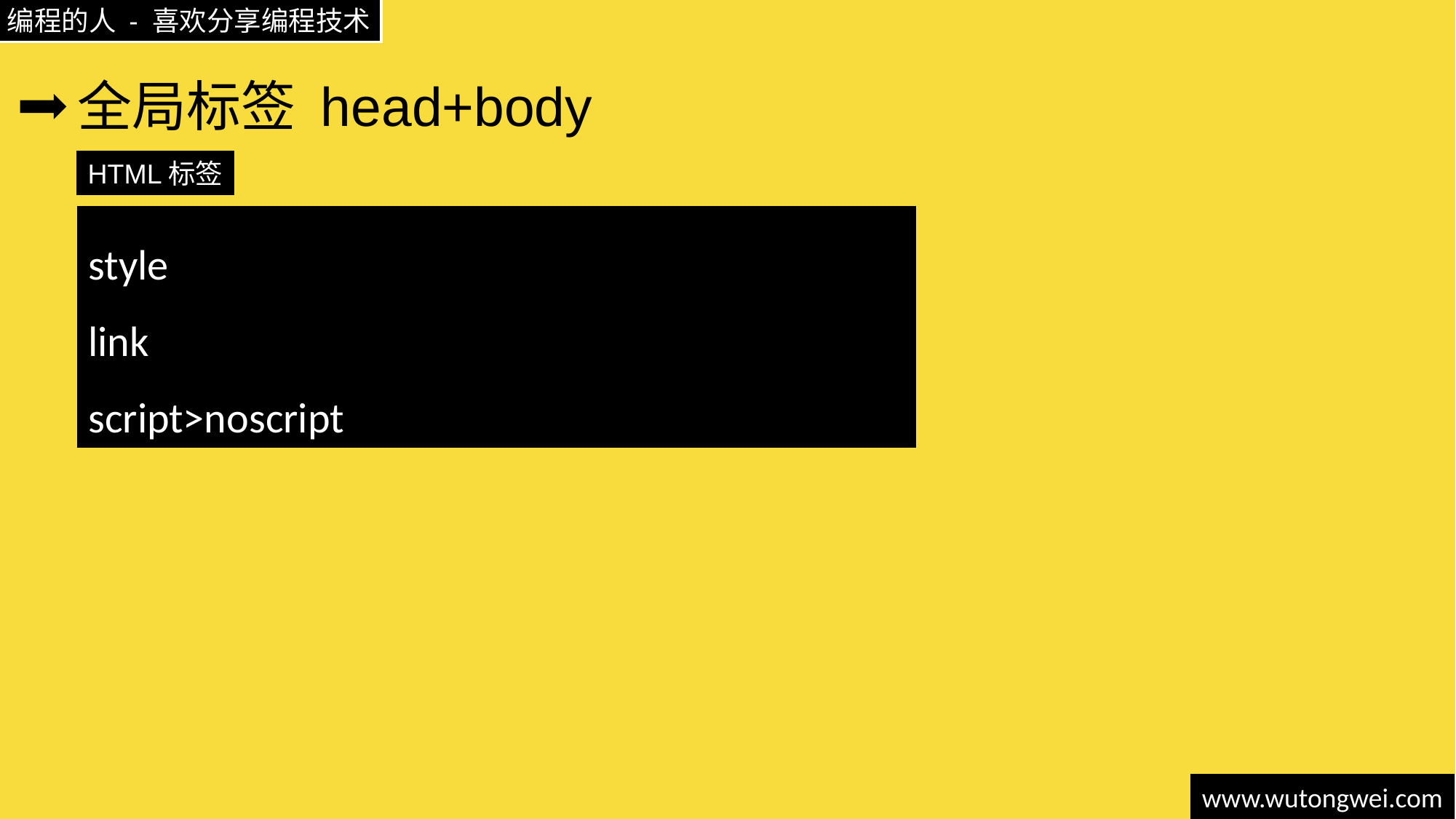

# 全局标签 head+body
HTML标签
style
link
script>noscript